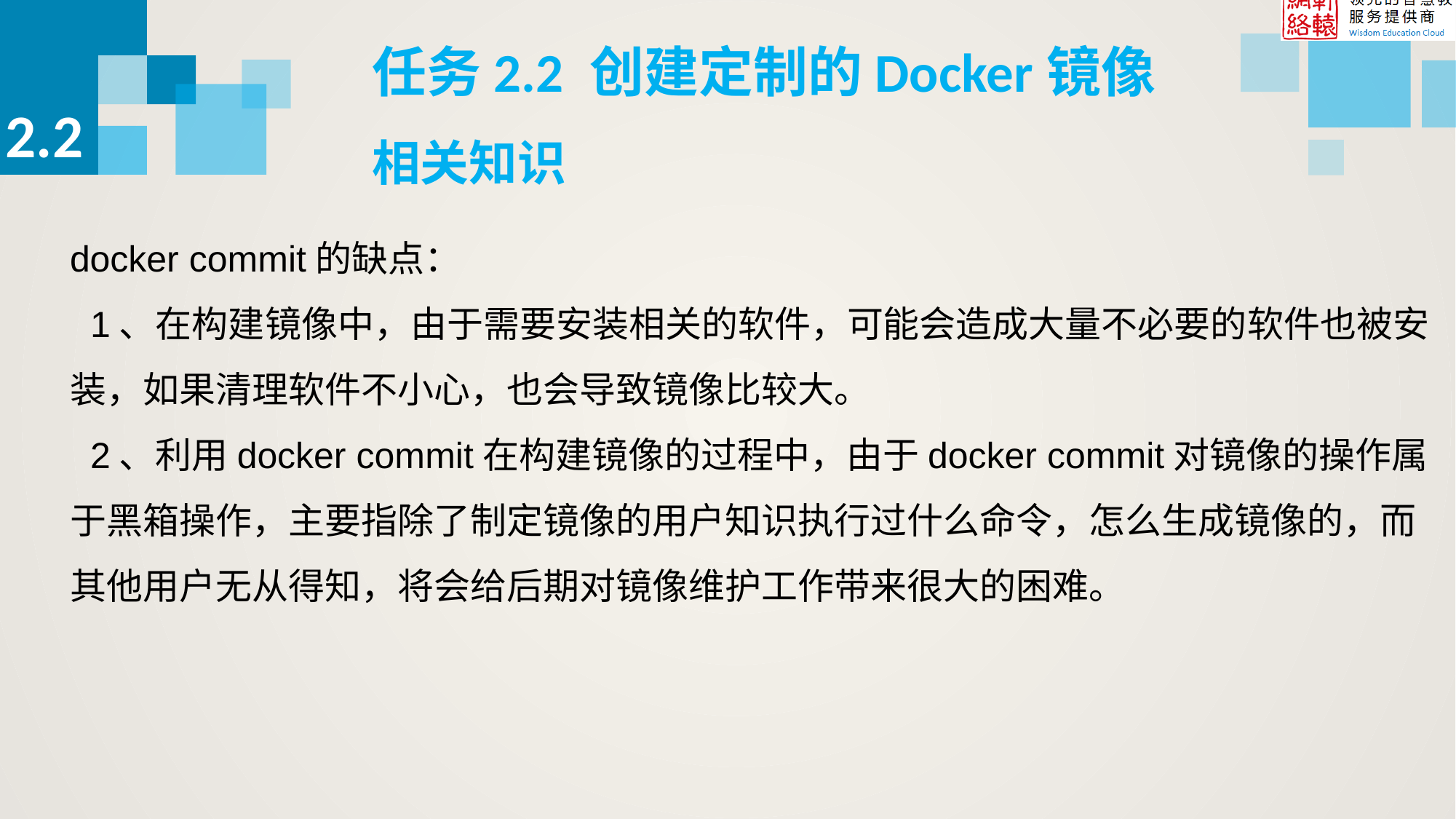

任务2.2 创建定制的Docker镜像
2.2
相关知识
docker commit的缺点：
  1、在构建镜像中，由于需要安装相关的软件，可能会造成大量不必要的软件也被安装，如果清理软件不小心，也会导致镜像比较大。
  2、利用docker commit在构建镜像的过程中，由于docker commit对镜像的操作属于黑箱操作，主要指除了制定镜像的用户知识执行过什么命令，怎么生成镜像的，而其他用户无从得知，将会给后期对镜像维护工作带来很大的困难。